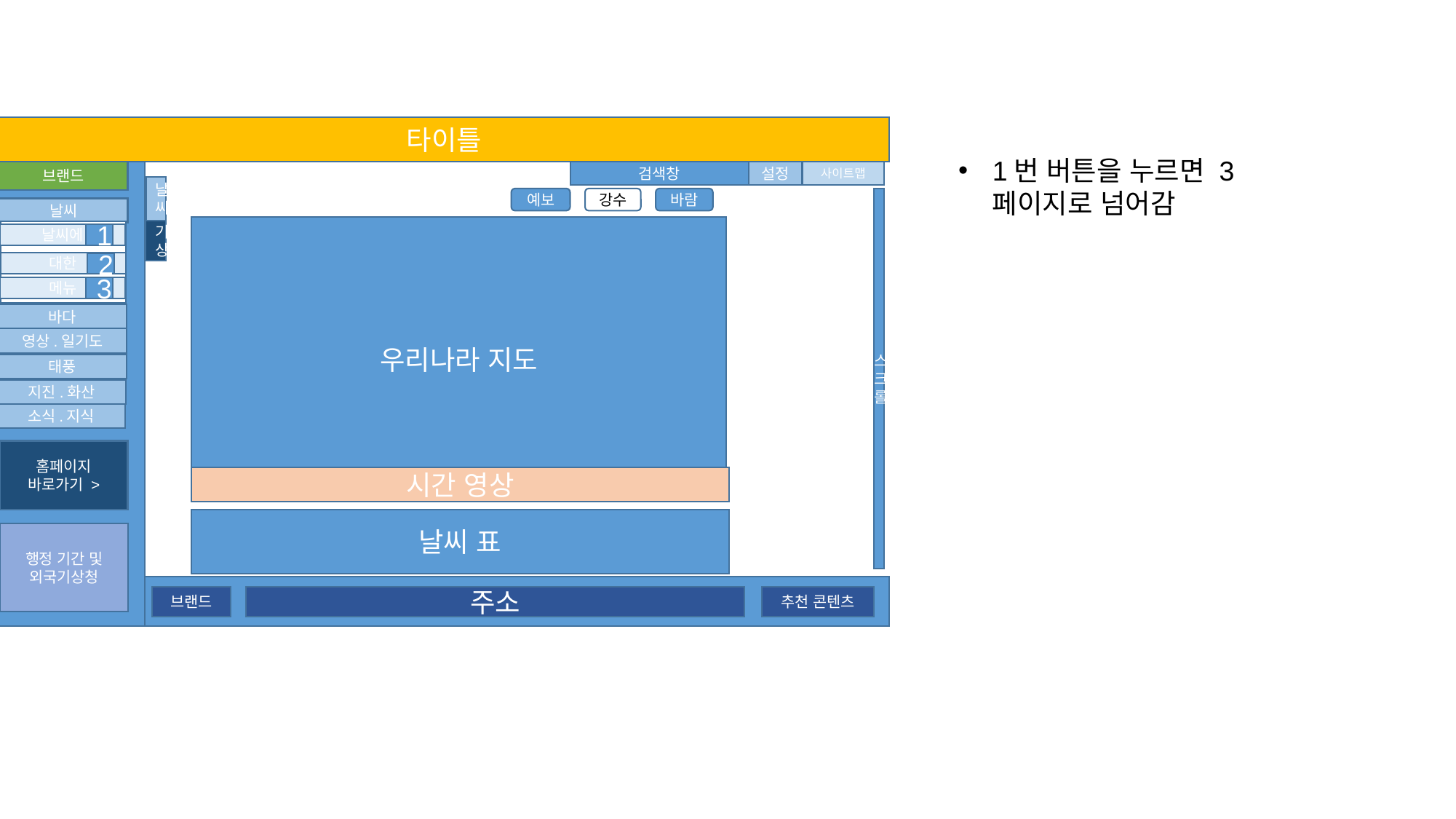

타이틀
1번 버튼을 누르면 3페이지로 넘어감
브랜드
검색창
설정
사이트맵

날씨
예보
강수
바람
스크롤
날씨
우리나라 지도
기상

날씨에
대한
메뉴
1
2
3
바다
영상.일기도
태풍
지진.화산
소식.지식
홈페이지
바로가기 >
시간 영상
날씨 표
행정 기간 및
외국기상청

브랜드
주소
추천 콘텐츠